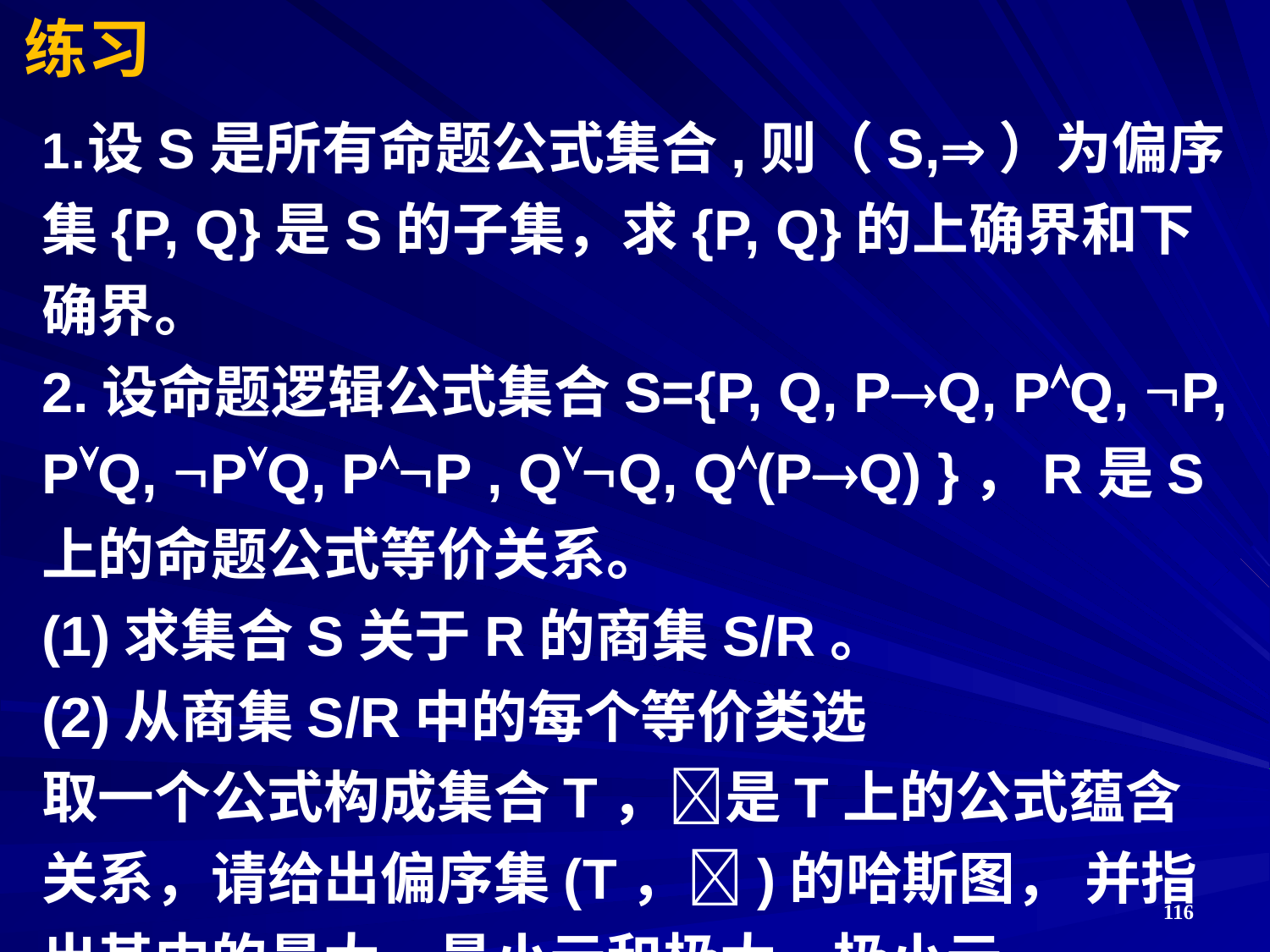

# 练习
设S是所有命题公式集合,则（S,⇒）为偏序集{P, Q}是S的子集，求{P, Q}的上确界和下确界。
2.设命题逻辑公式集合S={P, Q, P→Q, P∧Q, ¬P, P∨Q, ¬P∨Q, P∧¬P , Q∨¬Q, Q∧(P→Q) }，R是S上的命题公式等价关系。
(1)求集合S关于R的商集S/R。
(2)从商集S/R中的每个等价类选
取一个公式构成集合T，⇒是T上的公式蕴含关系，请给出偏序集(T，⇒)的哈斯图， 并指出其中的最大、最小元和极大、极小元。

116